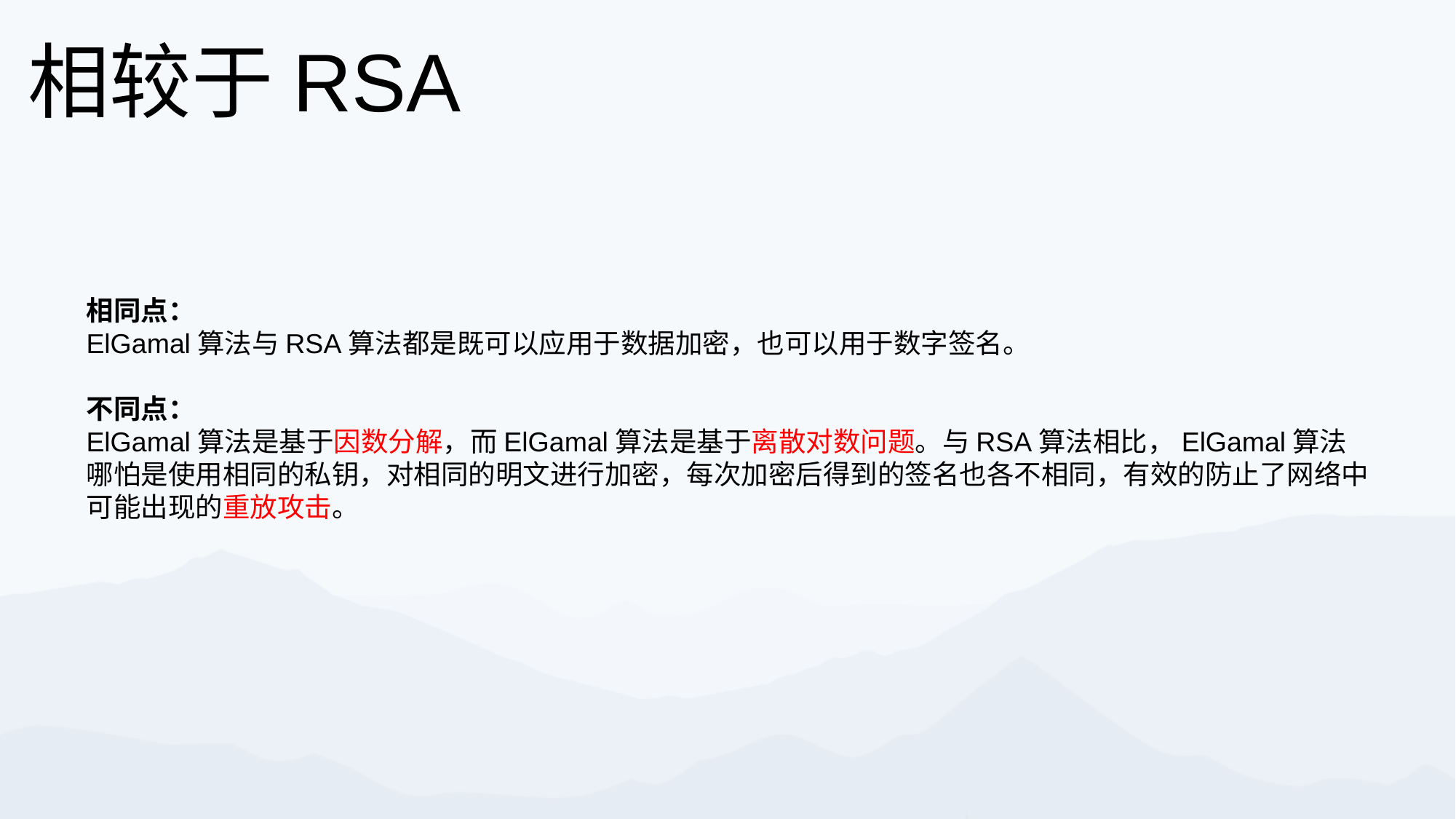

相较于RSA
相同点：
ElGamal算法与RSA算法都是既可以应用于数据加密，也可以用于数字签名。

不同点：
ElGamal算法是基于因数分解，而ElGamal算法是基于离散对数问题。与RSA算法相比，ElGamal算法哪怕是使用相同的私钥，对相同的明文进行加密，每次加密后得到的签名也各不相同，有效的防止了网络中可能出现的重放攻击。